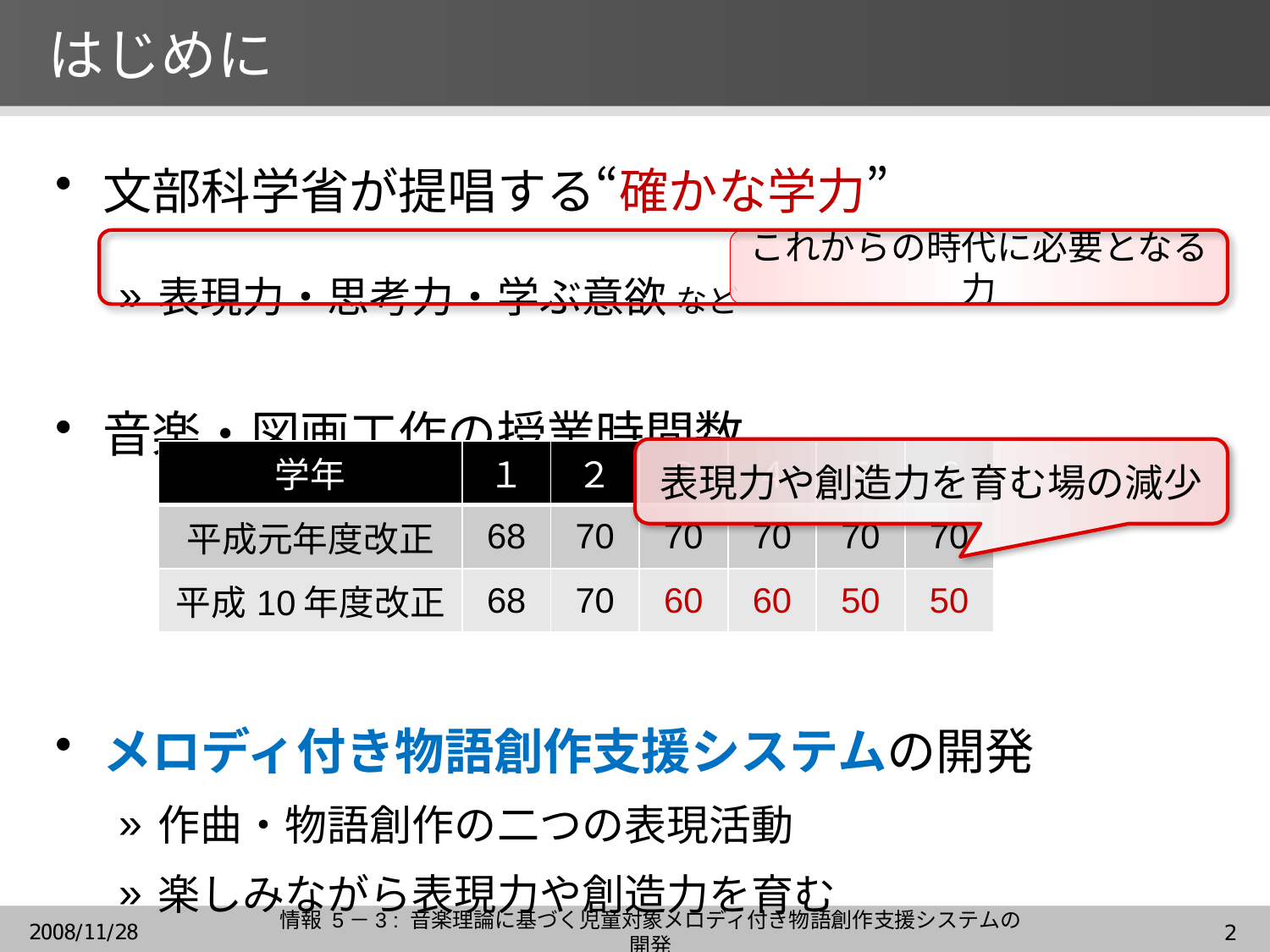

# はじめに
文部科学省が提唱する“確かな学力”

表現力・思考力・学ぶ意欲 など

音楽・図画工作の授業時間数

メロディ付き物語創作支援システムの開発
作曲・物語創作の二つの表現活動
楽しみながら表現力や創造力を育む

これからの時代に必要となる力
表現力や創造力を育む場の減少
| 学年 | １ | ２ | ３ | ４ | ５ | ６ |
| --- | --- | --- | --- | --- | --- | --- |
| 平成元年度改正 | 68 | 70 | 70 | 70 | 70 | 70 |
| 平成10年度改正 | 68 | 70 | 60 | 60 | 50 | 50 |
情報 5－3 : 音楽理論に基づく児童対象メロディ付き物語創作支援システムの開発
2008/11/28
2